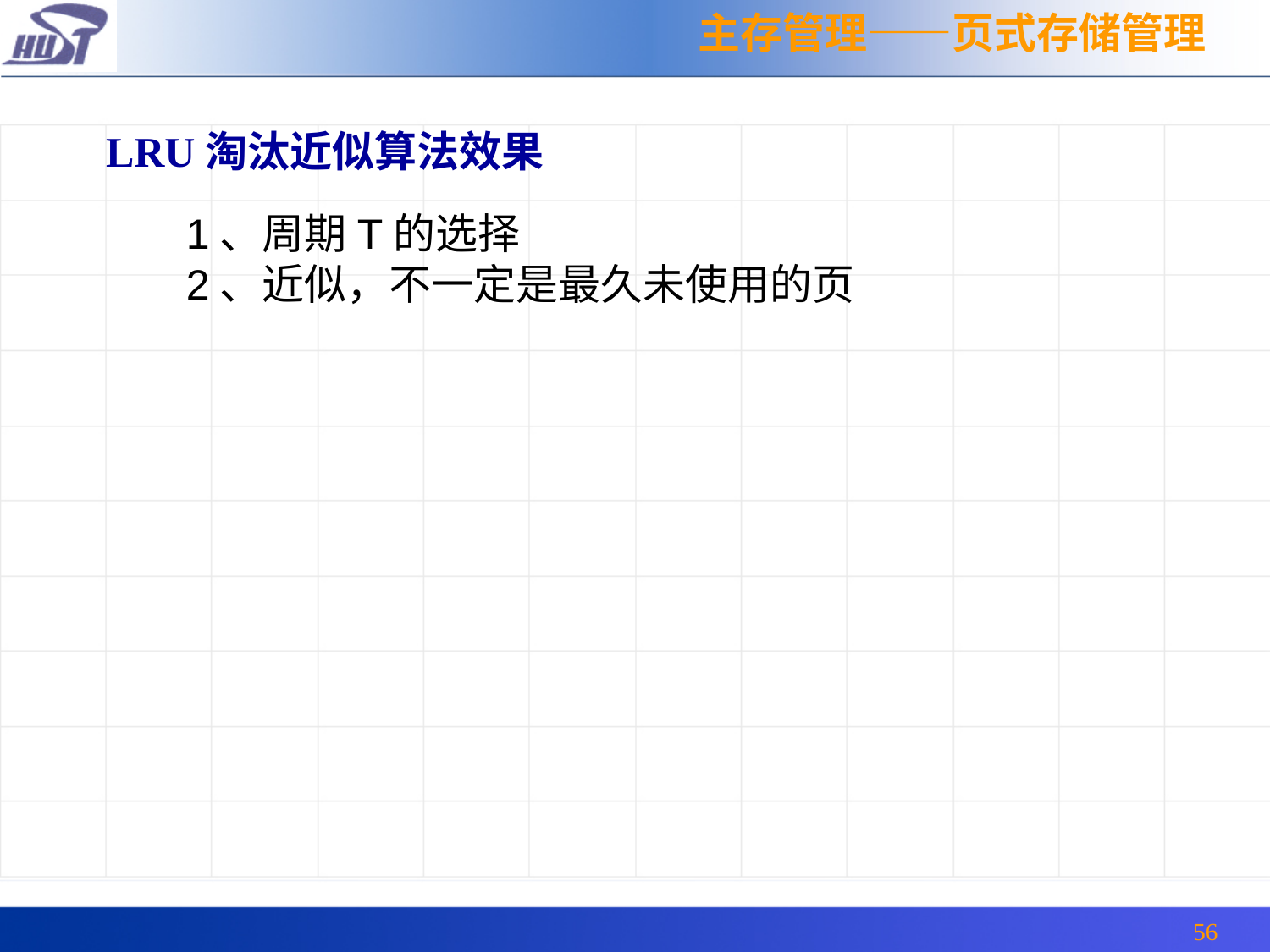

主存管理——页式存储管理
LRU淘汰近似算法效果
1、周期T的选择
2、近似，不一定是最久未使用的页
56